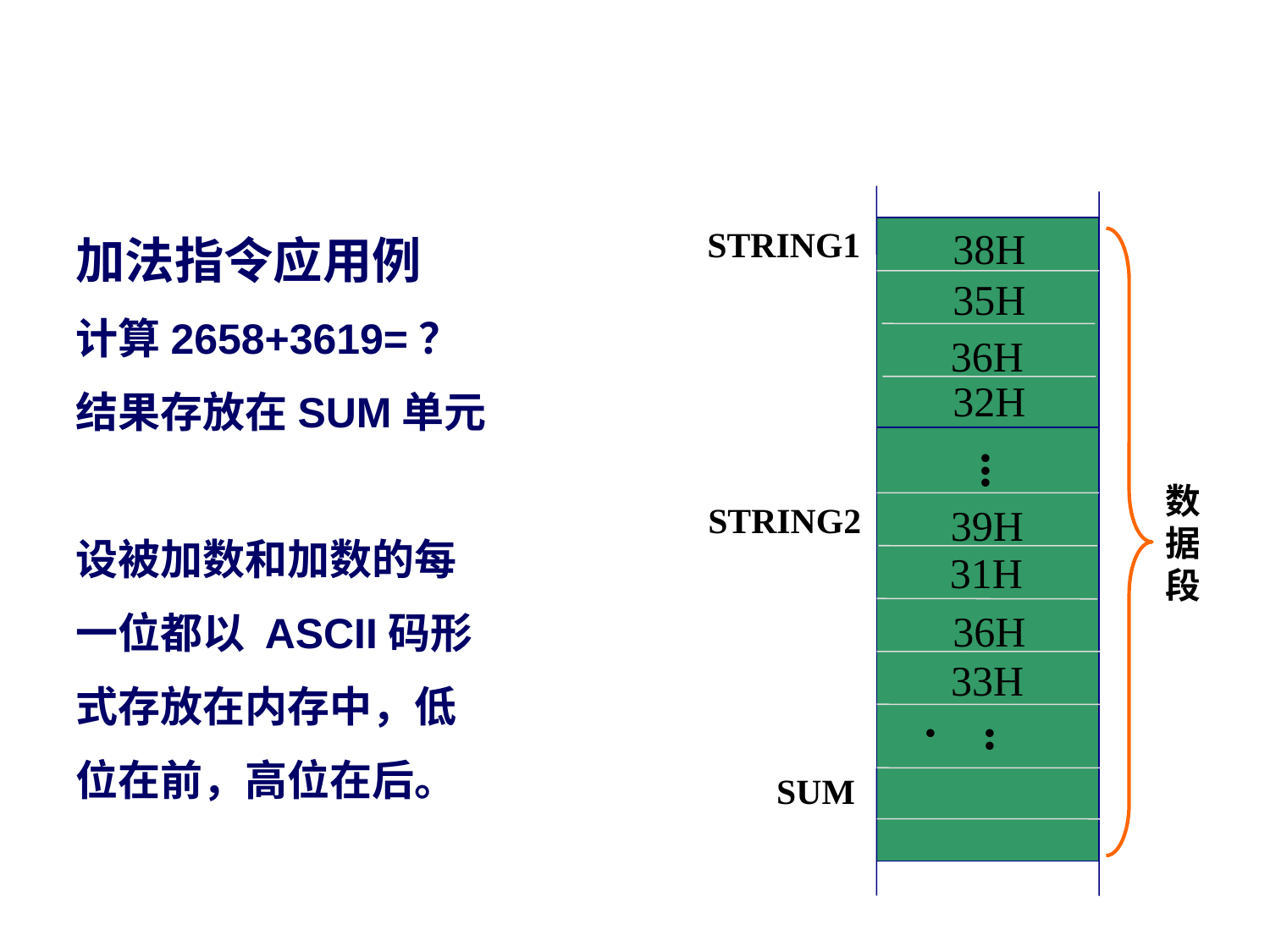

#

加法指令应用例
计算2658+3619=？
结果存放在SUM单元

设被加数和加数的每
一位都以 ASCII码形
式存放在内存中，低
位在前，高位在后。

STRING1
38H

35H

36H
32H

...

数据段
STRING2

39H
31H

36H
33H

...

SUM